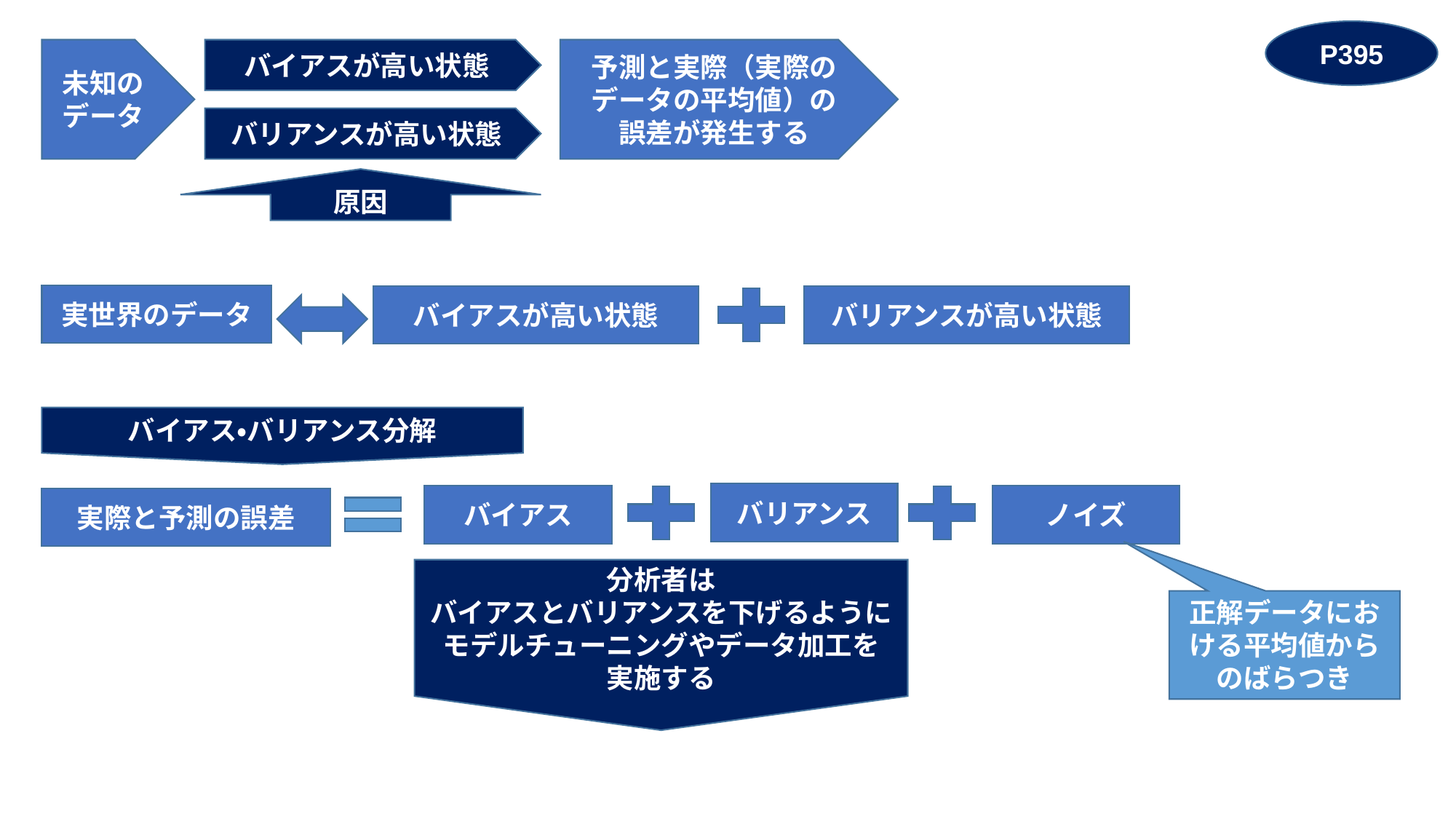

P395
未知のデータ
バイアスが高い状態
予測と実際（実際のデータの平均値）の
誤差が発生する
バリアンスが高い状態
原因

実世界のデータ
バリアンスが高い状態
バイアスが高い状態

バイアス・バリアンス分解

バリアンス
バイアス
ノイズ

実際と予測の誤差
分析者は
バイアスとバリアンスを下げるように
モデルチューニングやデータ加工を
実施する
正解データにおける平均値からのばらつき